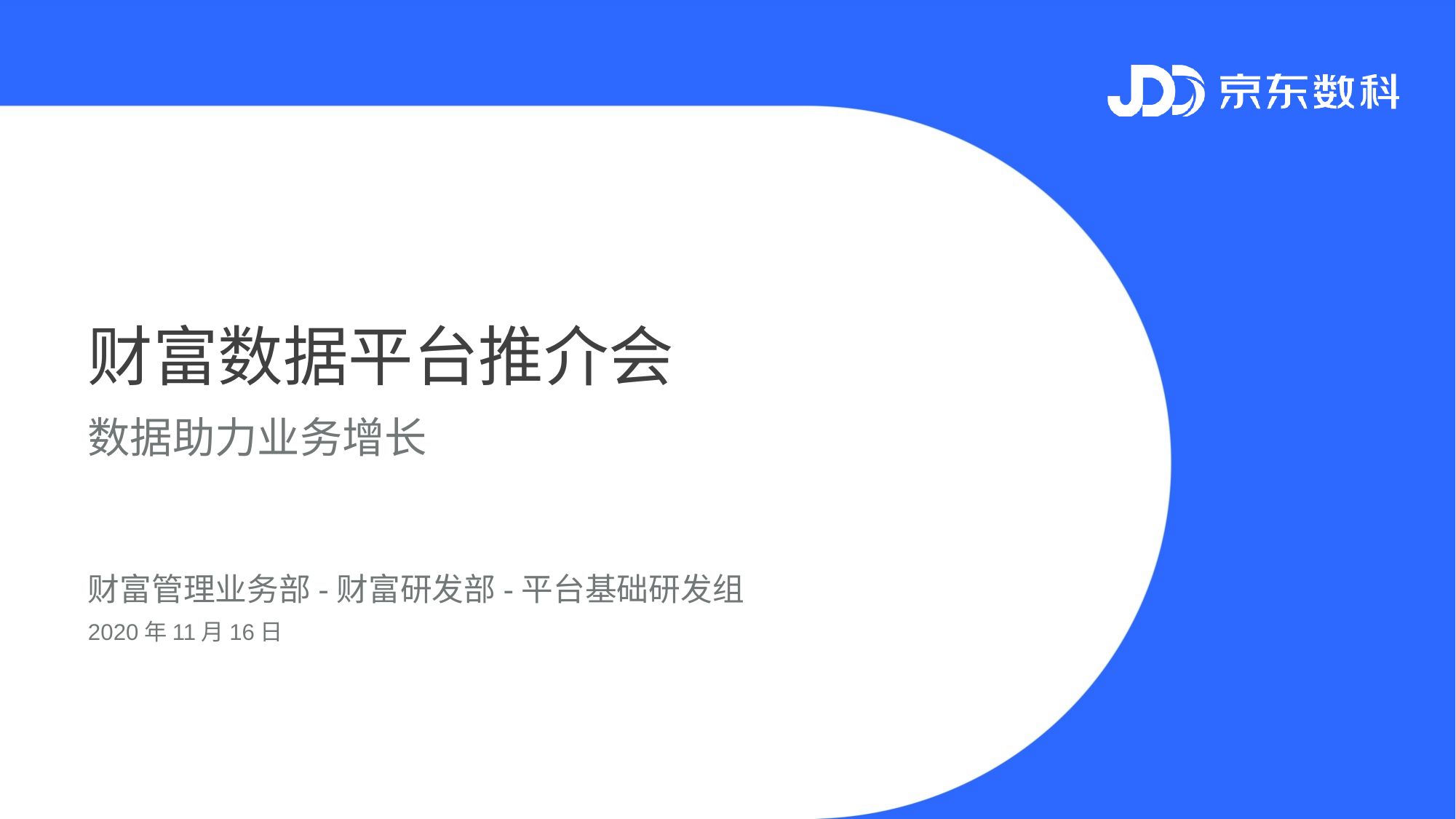

# 财富数据平台推介会
数据助力业务增长
财富管理业务部-财富研发部-平台基础研发组
2020年11月16日